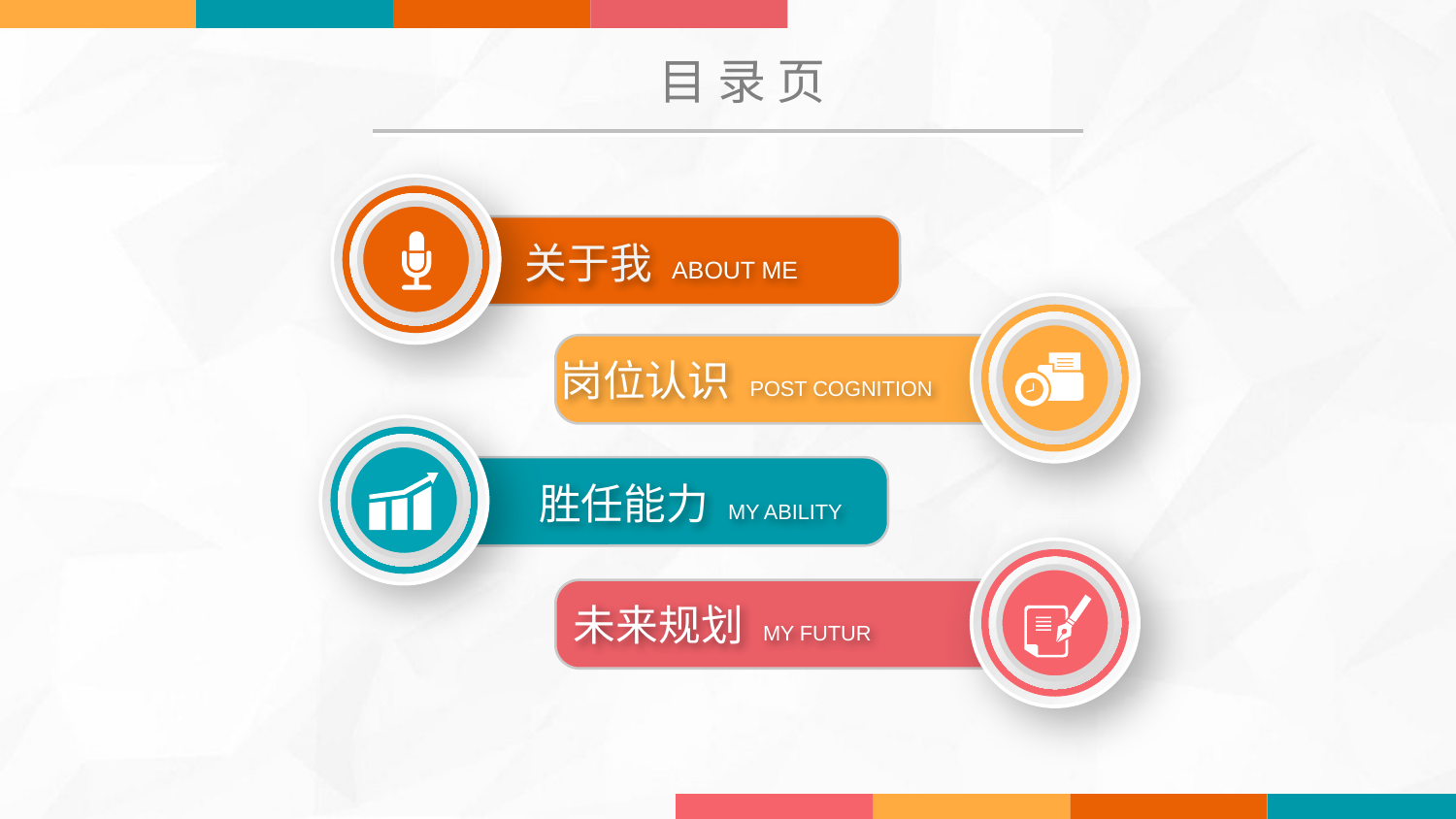

目 录 页

关于我 ABOUT ME

岗位认识 POST COGNITION

胜任能力 MY ABILITY

未来规划 MY FUTUR